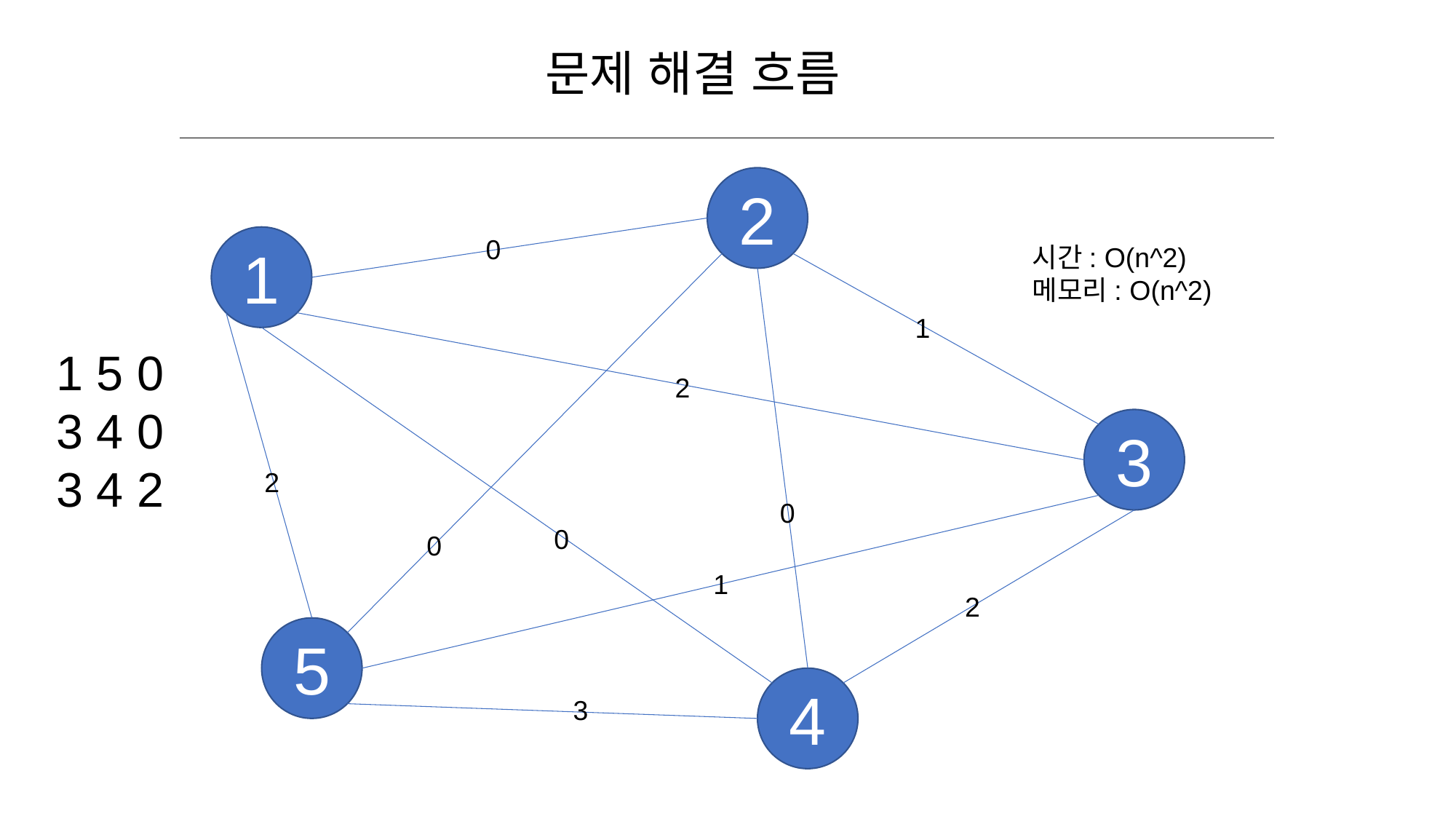

문제 해결 흐름
2
1
0
시간: O(n^2)
메모리: O(n^2)
1
1 5 0
3 4 0
3 4 2
2
3
2
0
0
0
1
2
5
4
3